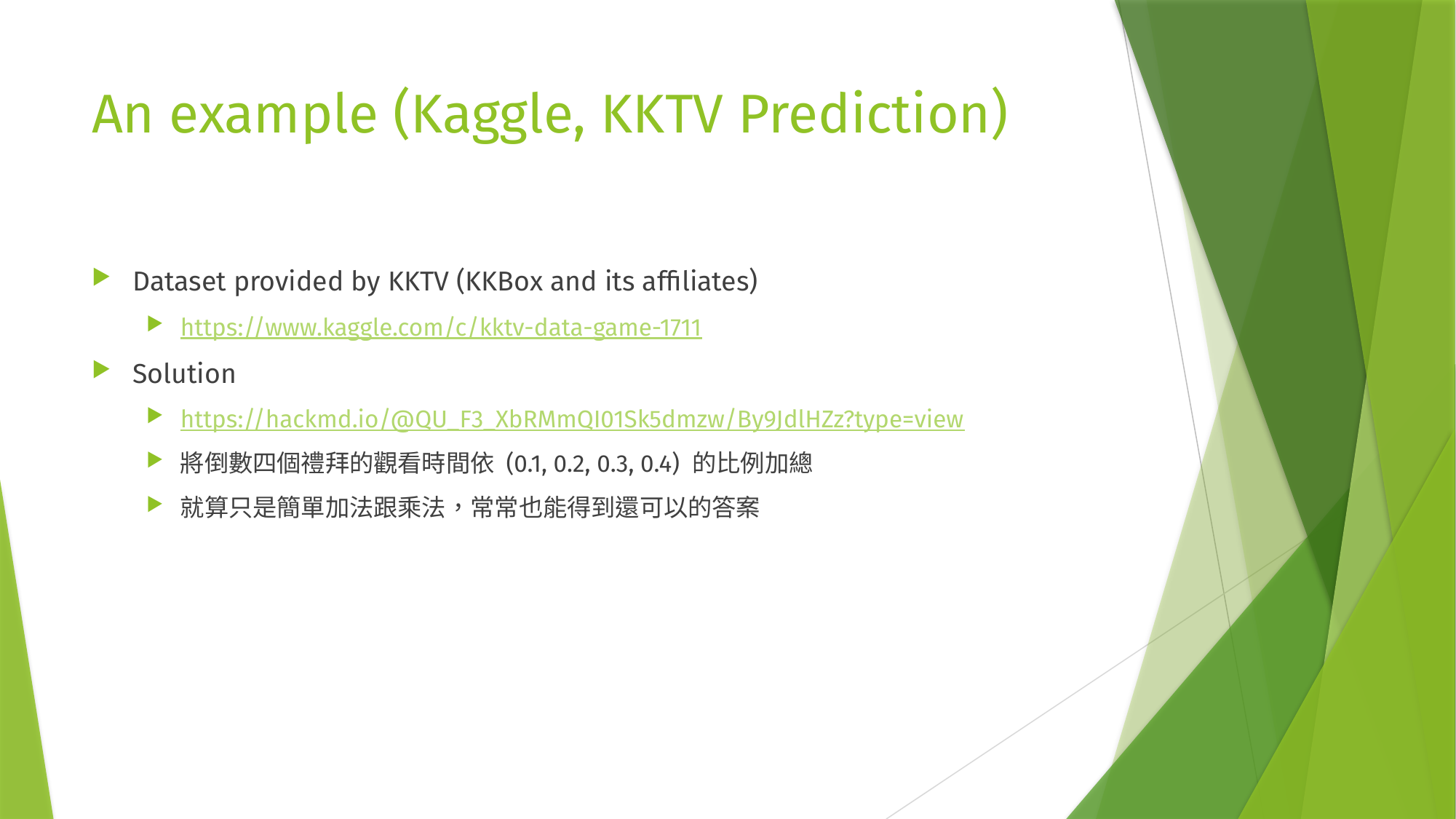

# An example (Kaggle, KKTV Prediction)
Dataset provided by KKTV (KKBox and its affiliates)
https://www.kaggle.com/c/kktv-data-game-1711
Solution
https://hackmd.io/@QU_F3_XbRMmQI01Sk5dmzw/By9JdlHZz?type=view
將倒數四個禮拜的觀看時間依 (0.1, 0.2, 0.3, 0.4) 的比例加總
就算只是簡單加法跟乘法，常常也能得到還可以的答案